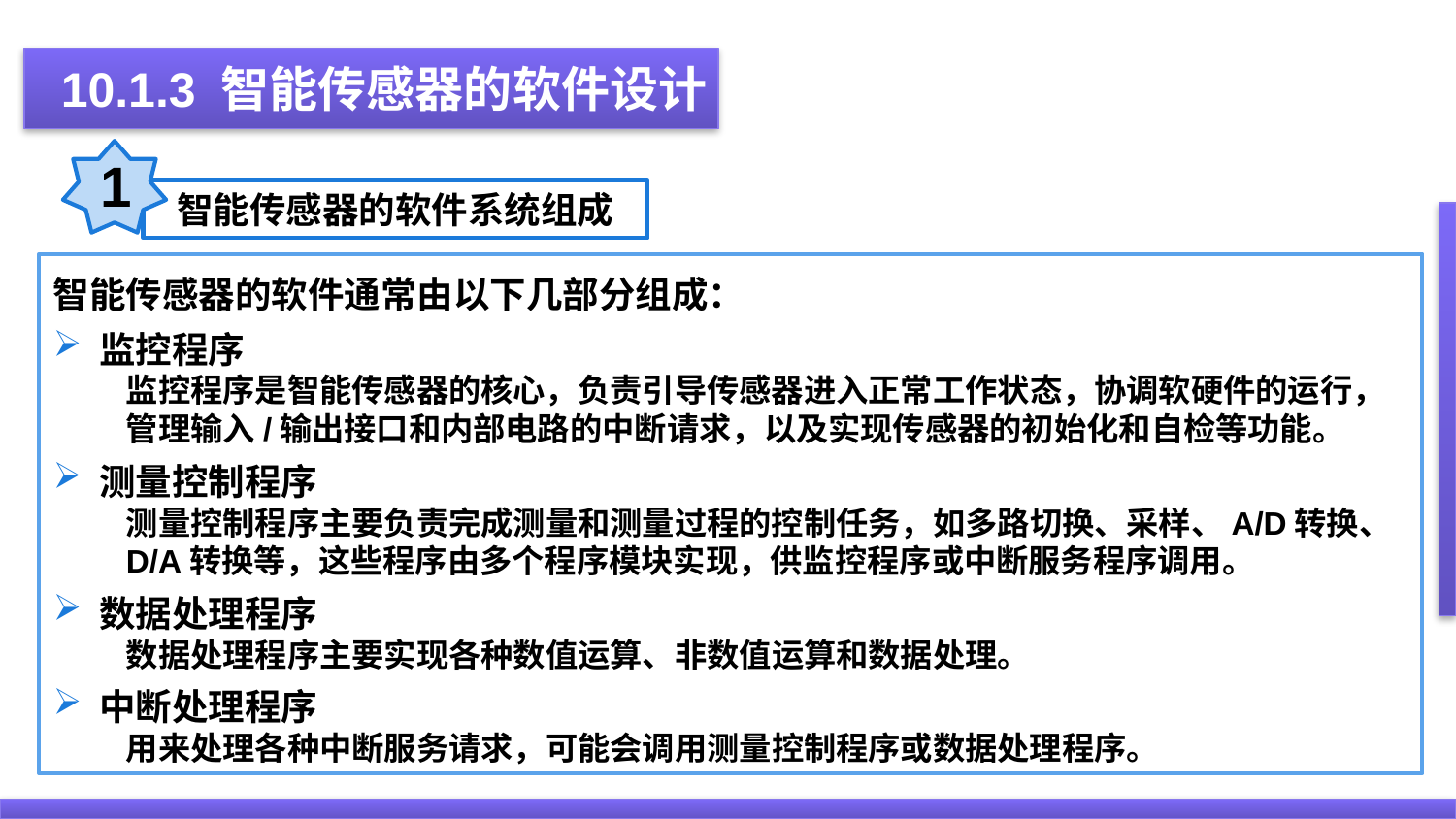

10.1.3 智能传感器的软件设计
 10.1.2 智能传感器的硬件结构设计
1
智能传感器的软件系统组成
智能传感器的软件通常由以下几部分组成：
监控程序
监控程序是智能传感器的核心，负责引导传感器进入正常工作状态，协调软硬件的运行，管理输入/输出接口和内部电路的中断请求，以及实现传感器的初始化和自检等功能。
测量控制程序
测量控制程序主要负责完成测量和测量过程的控制任务，如多路切换、采样、A/D转换、D/A转换等，这些程序由多个程序模块实现，供监控程序或中断服务程序调用。
数据处理程序
数据处理程序主要实现各种数值运算、非数值运算和数据处理。
中断处理程序
用来处理各种中断服务请求，可能会调用测量控制程序或数据处理程序。